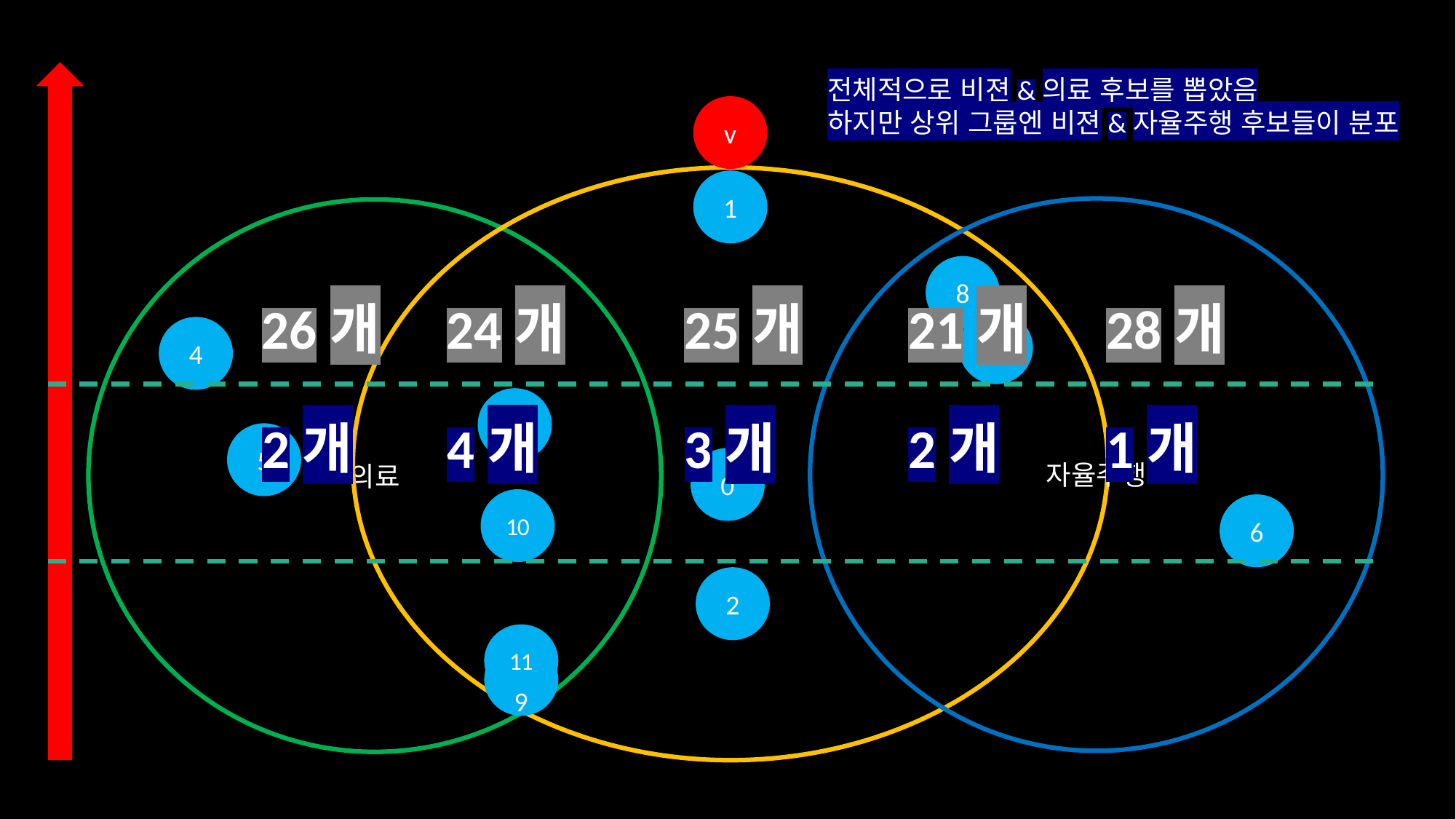

전체적으로 비젼&의료 후보를 뽑았음
하지만 상위 그룹엔 비젼&자율주행 후보들이 분포
v
비젼
1
자율주행
의료
8
26개
24개
25개
21개
28개
7
4
3
2개
4개
3개
2개
1개
5
0
10
6
2
11
9
9